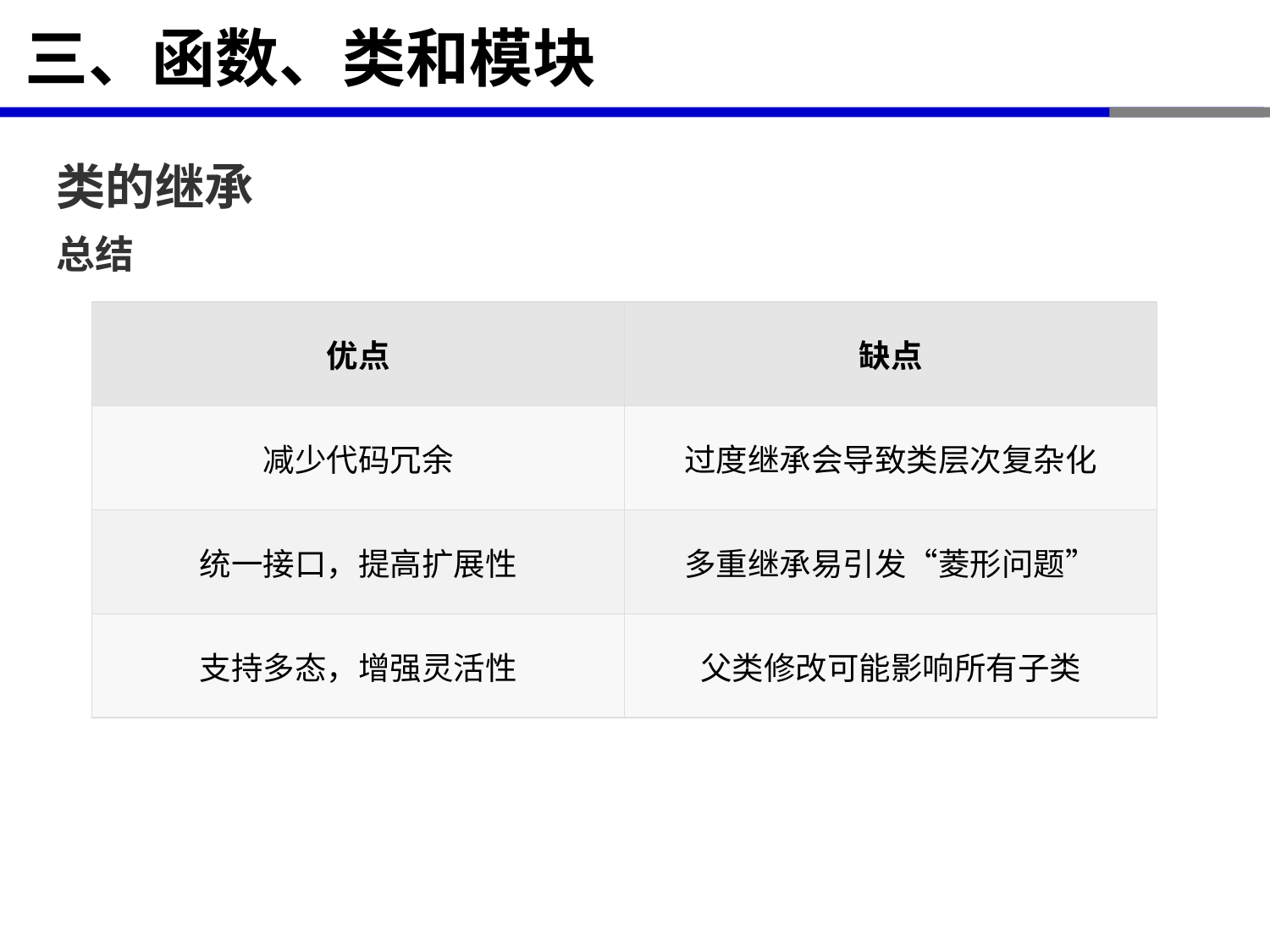

# 三、函数、类和模块
类的继承
总结
| 优点 | 缺点 |
| --- | --- |
| 减少代码冗余 | 过度继承会导致类层次复杂化 |
| 统一接口，提高扩展性 | 多重继承易引发“菱形问题” |
| 支持多态，增强灵活性 | 父类修改可能影响所有子类 |